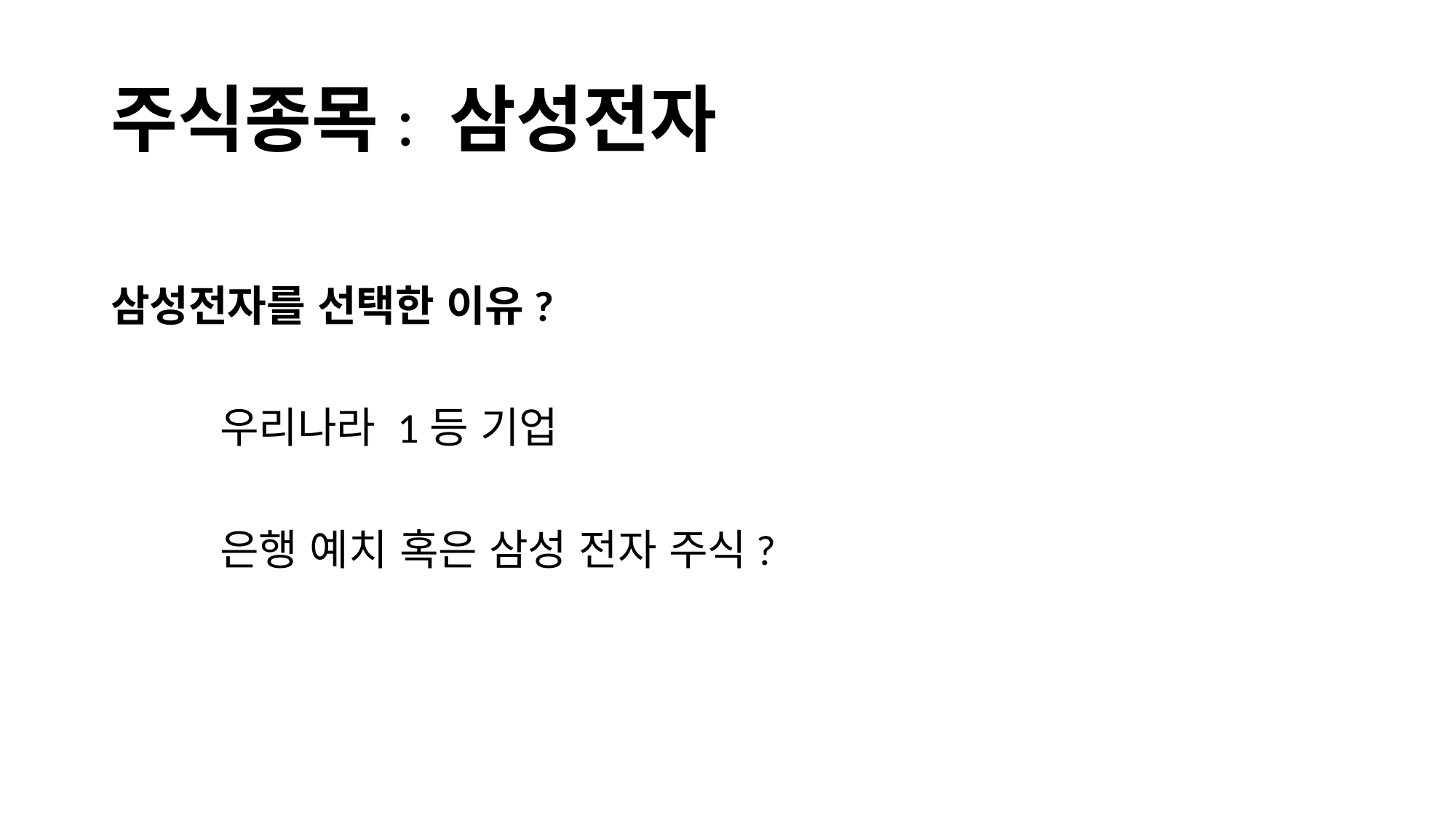

# 주식종목: 삼성전자

삼성전자를 선택한 이유?

	우리나라 1등 기업

 	은행 예치 혹은 삼성 전자 주식?